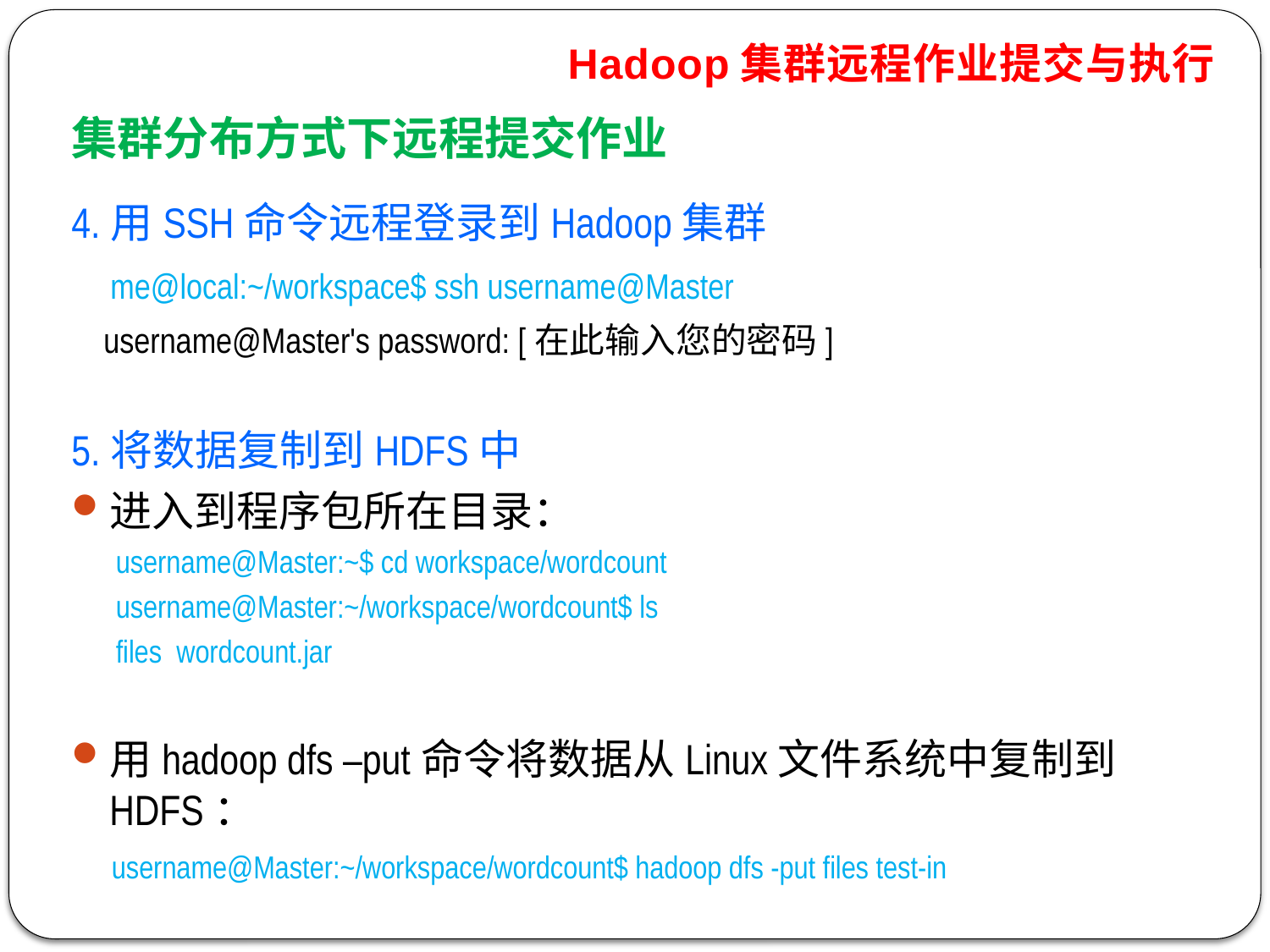

Hadoop集群远程作业提交与执行
集群分布方式下远程提交作业
4.用SSH命令远程登录到Hadoop集群
    me@local:~/workspace$ ssh username@Master
    username@Master's password: [在此输入您的密码]

5.将数据复制到HDFS中
进入到程序包所在目录：
username@Master:~$ cd workspace/wordcount
username@Master:~/workspace/wordcount$ ls
files  wordcount.jar

用hadoop dfs –put命令将数据从Linux文件系统中复制到HDFS：
     username@Master:~/workspace/wordcount$ hadoop dfs -put files test-in